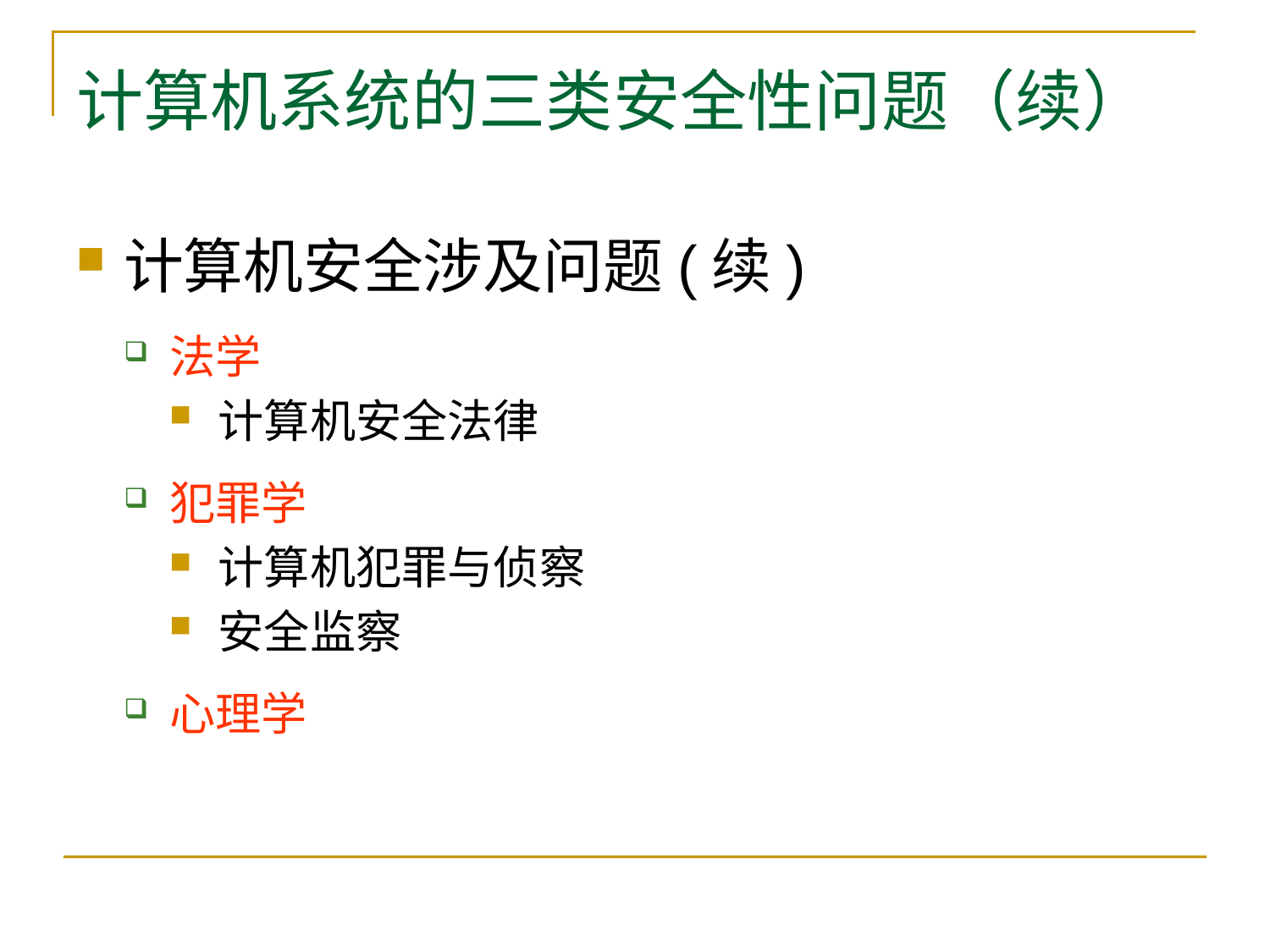

# 计算机系统的三类安全性问题（续）
计算机安全涉及问题(续)
法学
计算机安全法律
犯罪学
计算机犯罪与侦察
安全监察
心理学